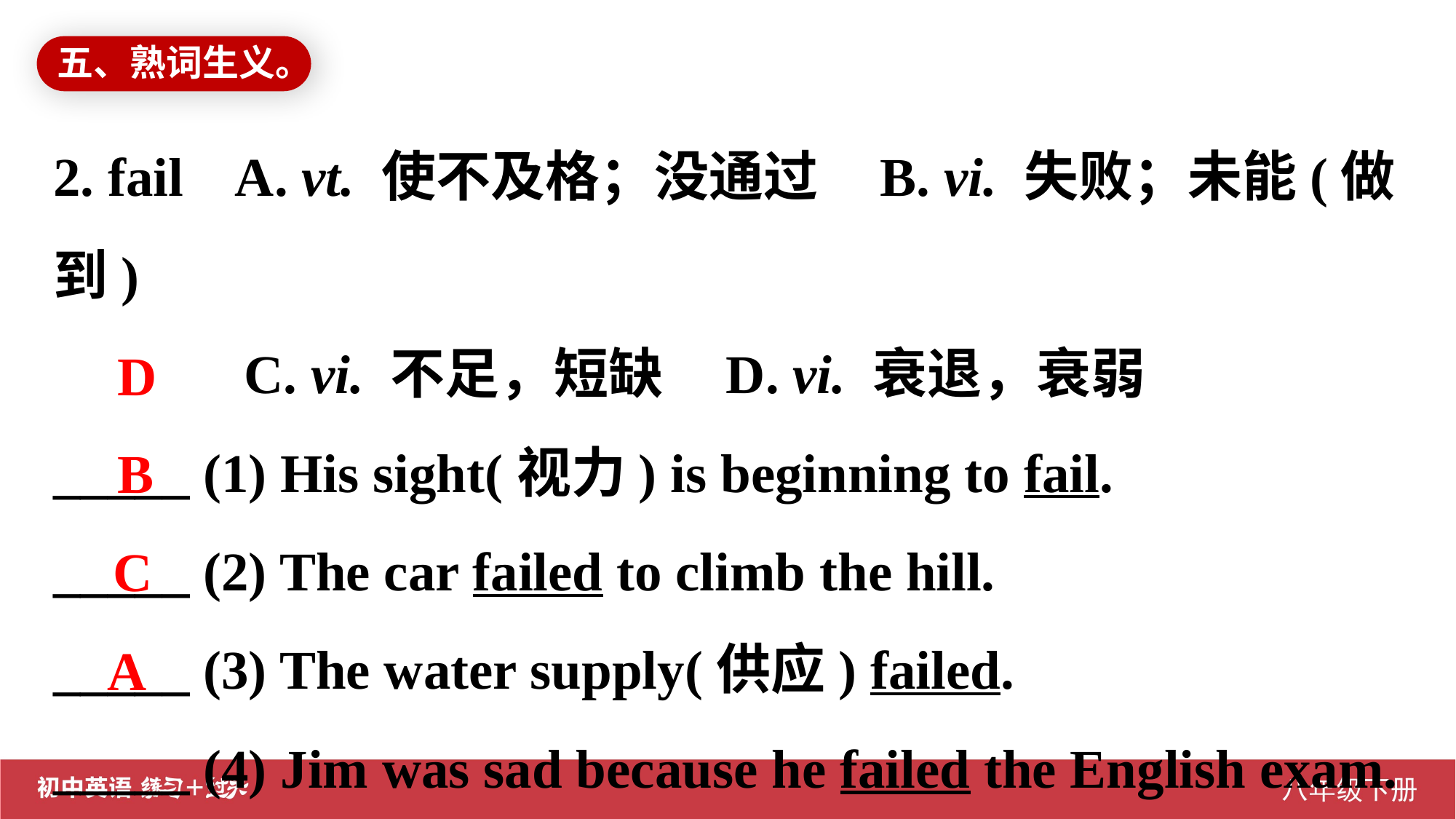

五、熟词生义。

2. fail    A. vt. 使不及格；没通过    B. vi. 失败；未能(做到)
              C. vi. 不足，短缺    D. vi. 衰退，衰弱
_____ (1) His sight(视力) is beginning to fail.
_____ (2) The car failed to climb the hill.
_____ (3) The water supply(供应) failed.
_____ (4) Jim was sad because he failed the English exam.
D
B
C
A